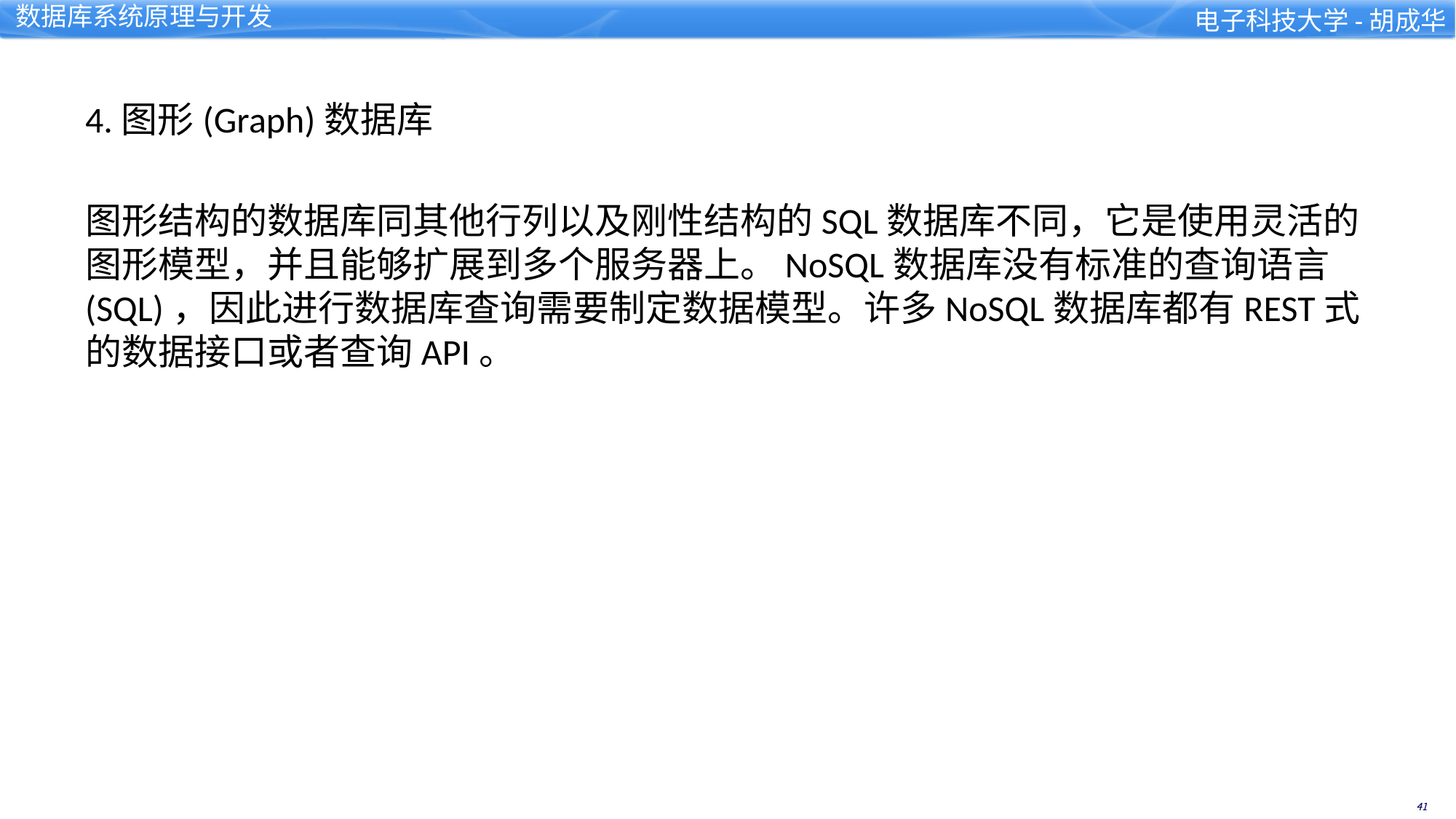

4.图形(Graph)数据库

图形结构的数据库同其他行列以及刚性结构的SQL数据库不同，它是使用灵活的图形模型，并且能够扩展到多个服务器上。NoSQL数据库没有标准的查询语言(SQL)，因此进行数据库查询需要制定数据模型。许多NoSQL数据库都有REST式的数据接口或者查询API。